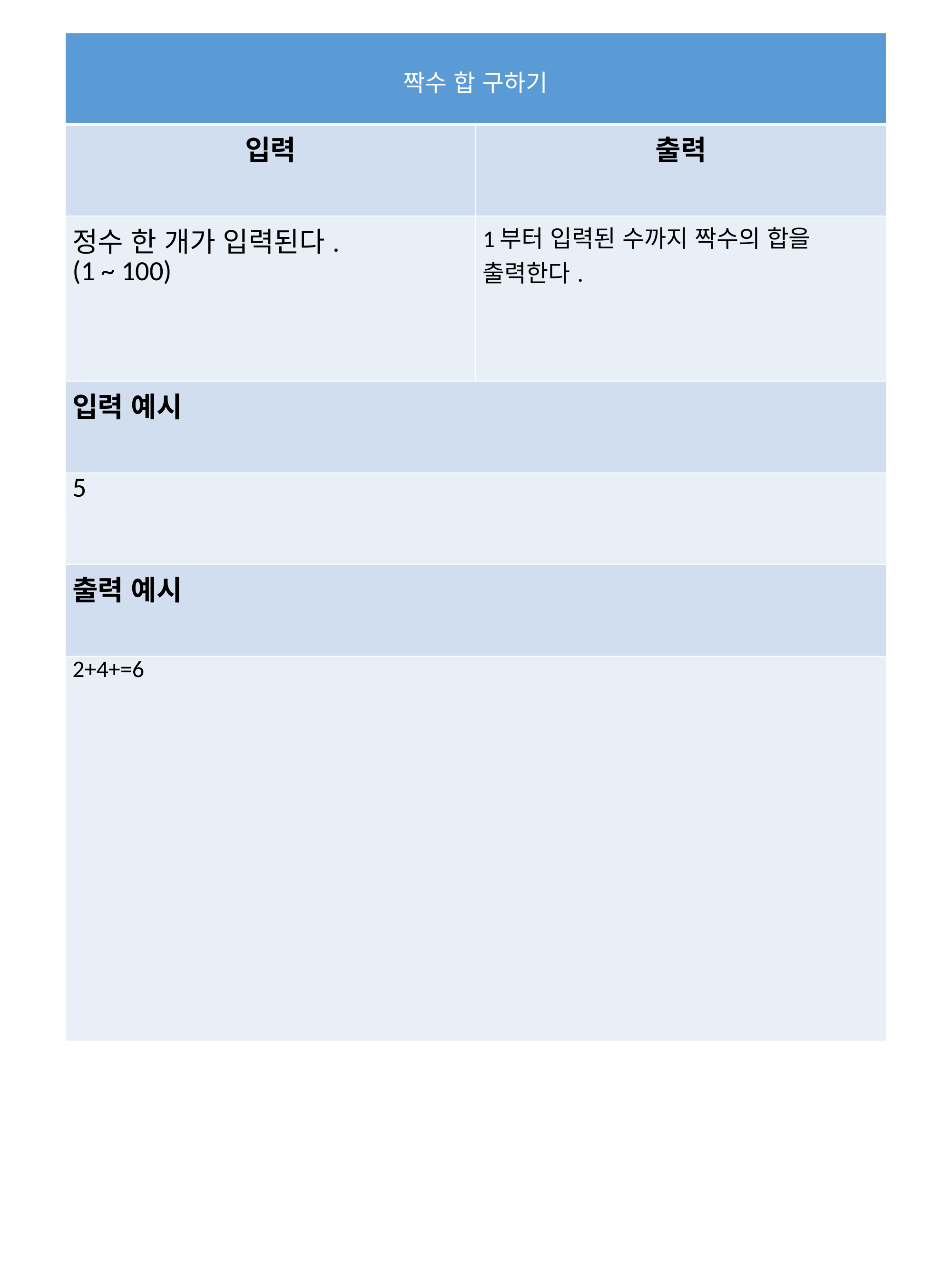

| 짝수 합 구하기 |  |
| --- | --- |
| 입력 | 출력 |
| 정수 한 개가 입력된다. (1 ~ 100) | 1부터 입력된 수까지 짝수의 합을 출력한다. |
| 입력 예시 |  |
| 5 |  |
| 출력 예시 |  |
| 2+4+=6 |  |